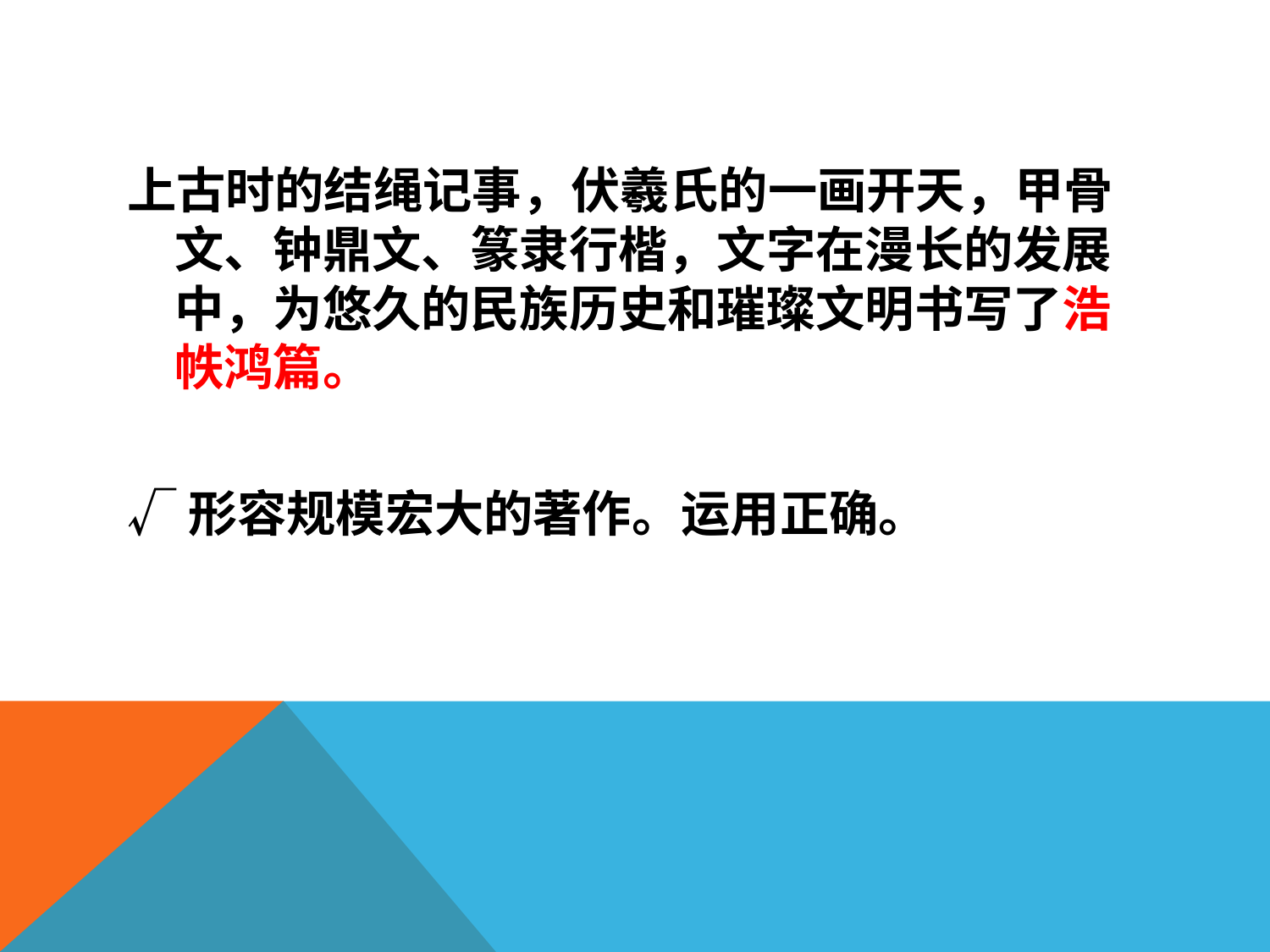

#
上古时的结绳记事，伏羲氏的一画开天，甲骨文、钟鼎文、篆隶行楷，文字在漫长的发展中，为悠久的民族历史和璀璨文明书写了浩帙鸿篇。

√形容规模宏大的著作。运用正确。